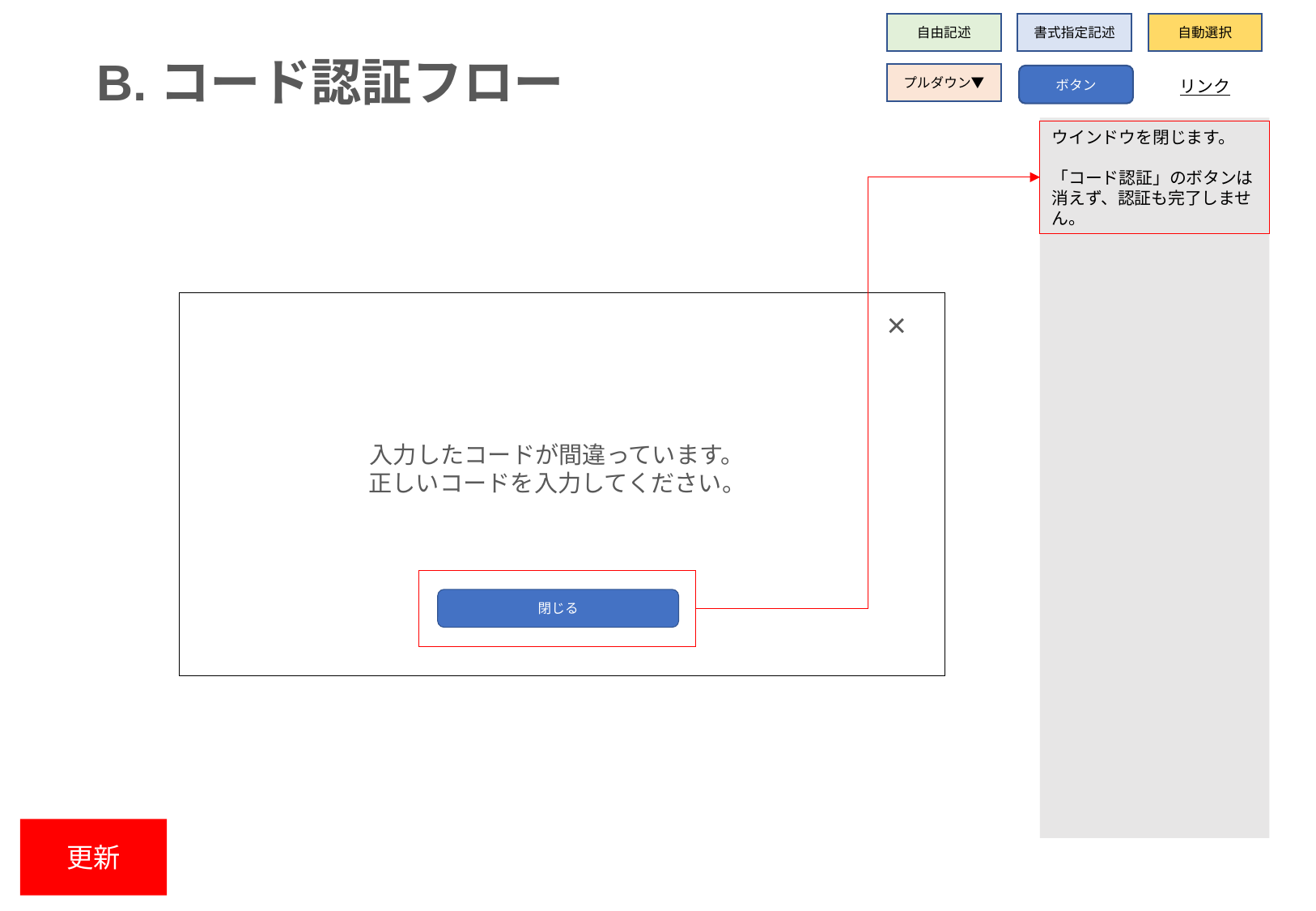

自由記述
書式指定記述
自動選択
B.コード認証フロー
プルダウン▼
ボタン
リンク

ウインドウを閉じます。

「コード認証」のボタンは消えず、認証も完了しません。

×
入力したコードが間違っています。
正しいコードを入力してください。

閉じる
更新